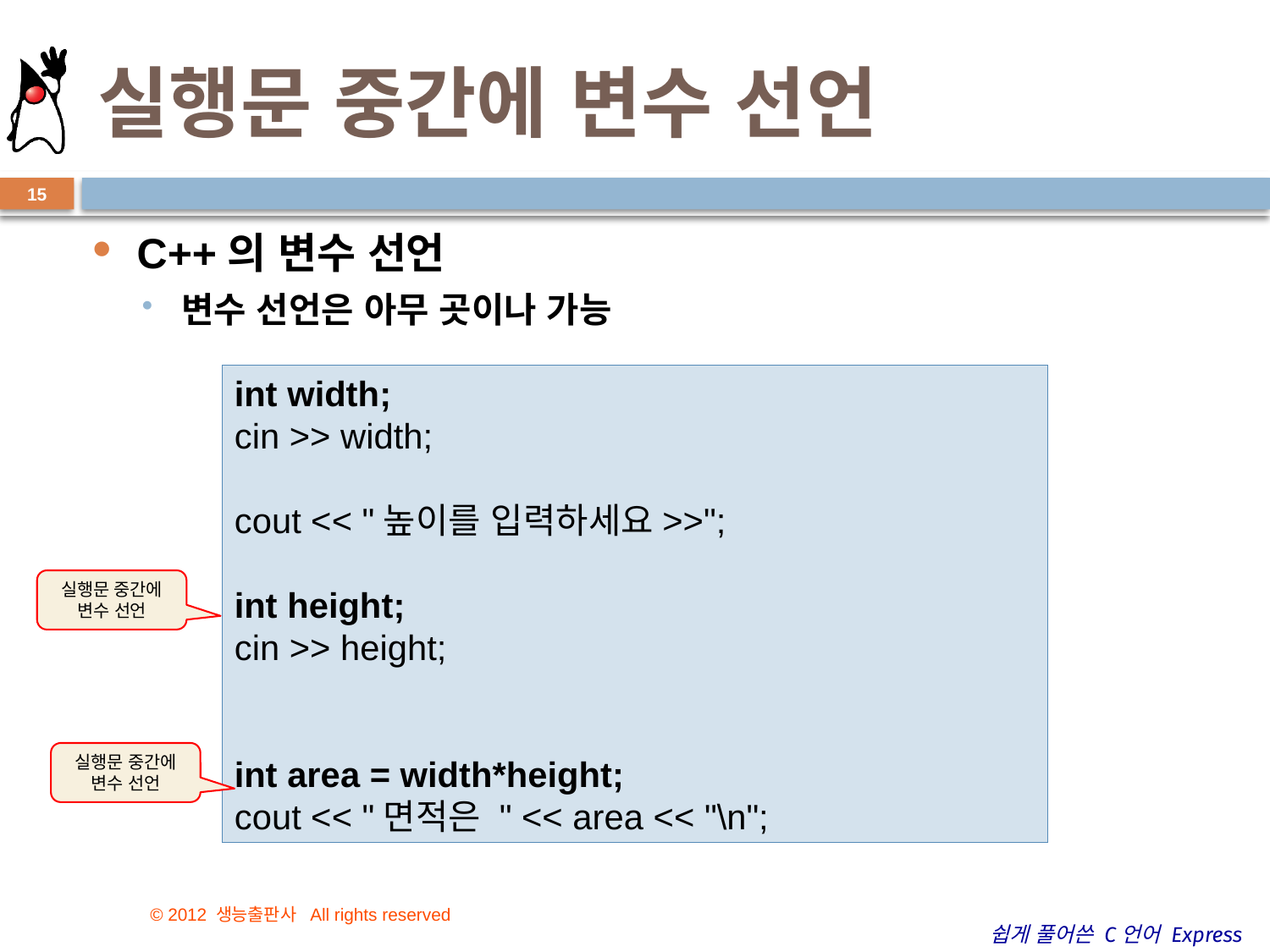

# 실행문 중간에 변수 선언
15
C++의 변수 선언
변수 선언은 아무 곳이나 가능

int width;
cin >> width;

cout << "높이를 입력하세요>>";

int height;
cin >> height;

int area = width*height;
cout << "면적은 " << area << "\n";
실행문 중간에 변수 선언
실행문 중간에 변수 선언